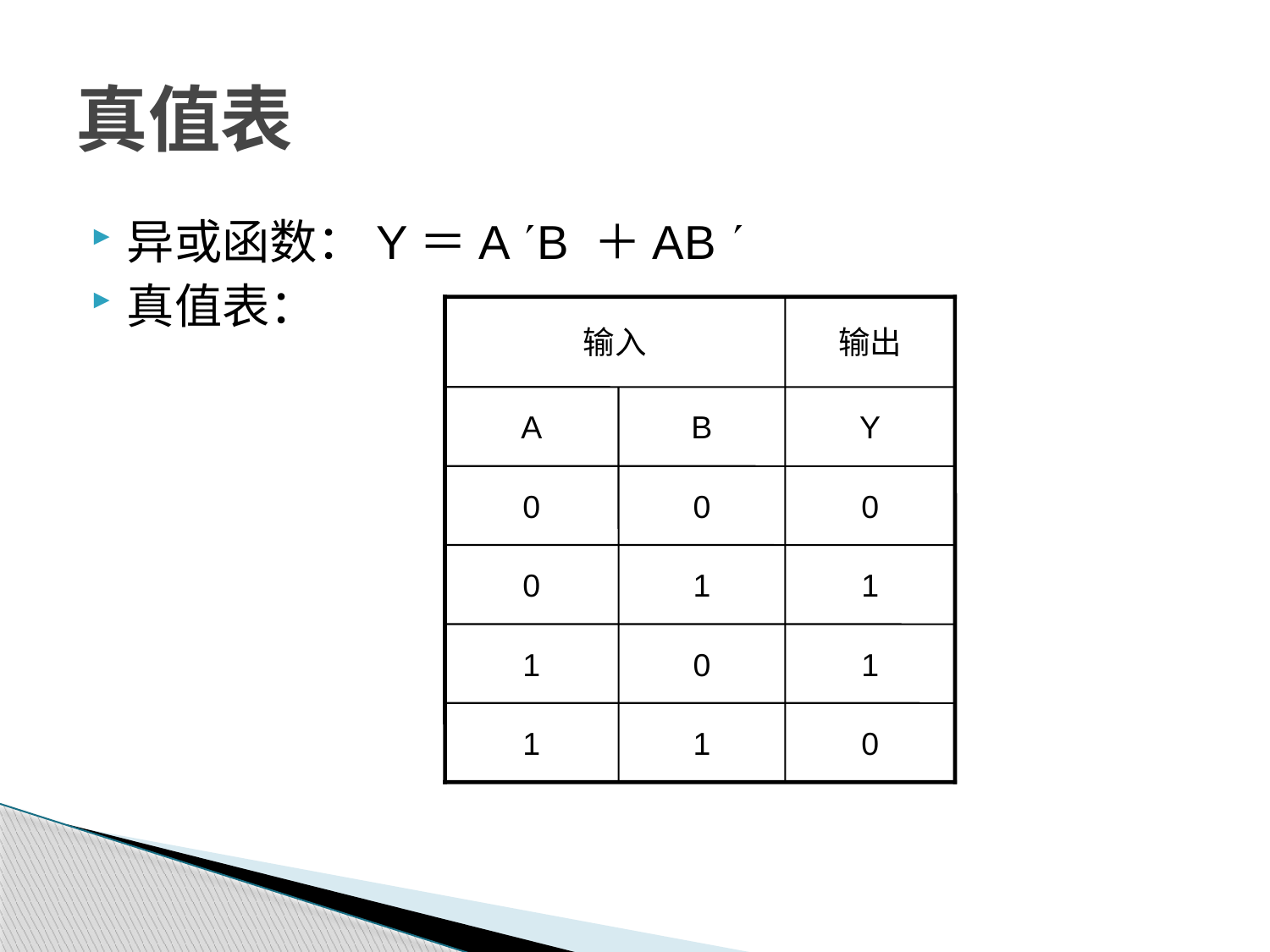

# 真值表
异或函数：Y＝A ′B ＋AB ′
真值表：

输入

输出

A

B

Y
0

0
0
0

1
1
1

0
1
1

1
0